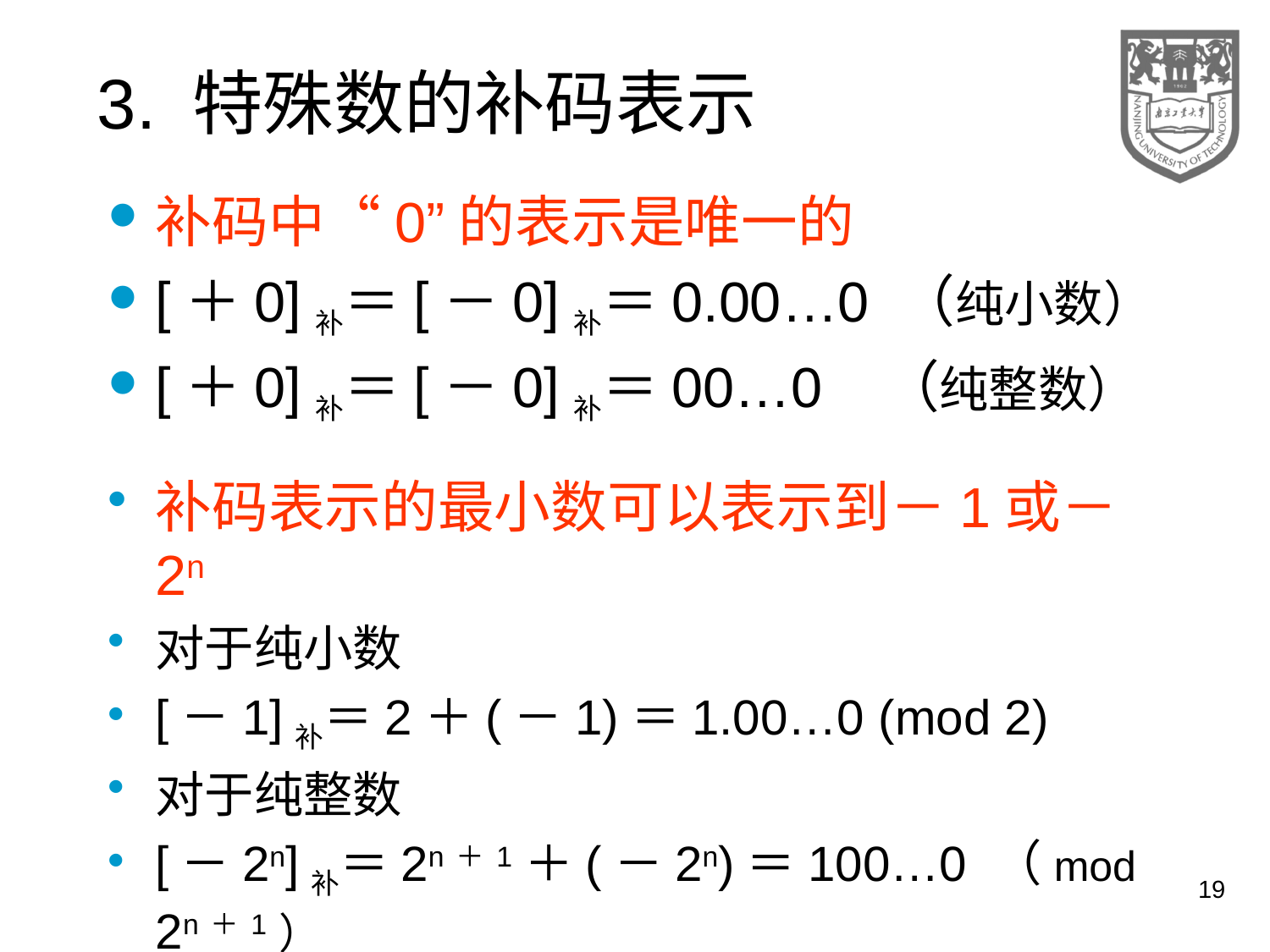

# 3. 特殊数的补码表示
补码中“0”的表示是唯一的
[＋0]补＝[－0]补＝0.00…0 （纯小数）
[＋0]补＝[－0]补＝00…0   （纯整数）

补码表示的最小数可以表示到－1或－2n
对于纯小数
[－1]补＝2＋(－1)＝1.00…0 (mod 2)
对于纯整数
[－2n]补＝2n＋1＋(－2n)＝100…0 （mod 2n＋1）
19